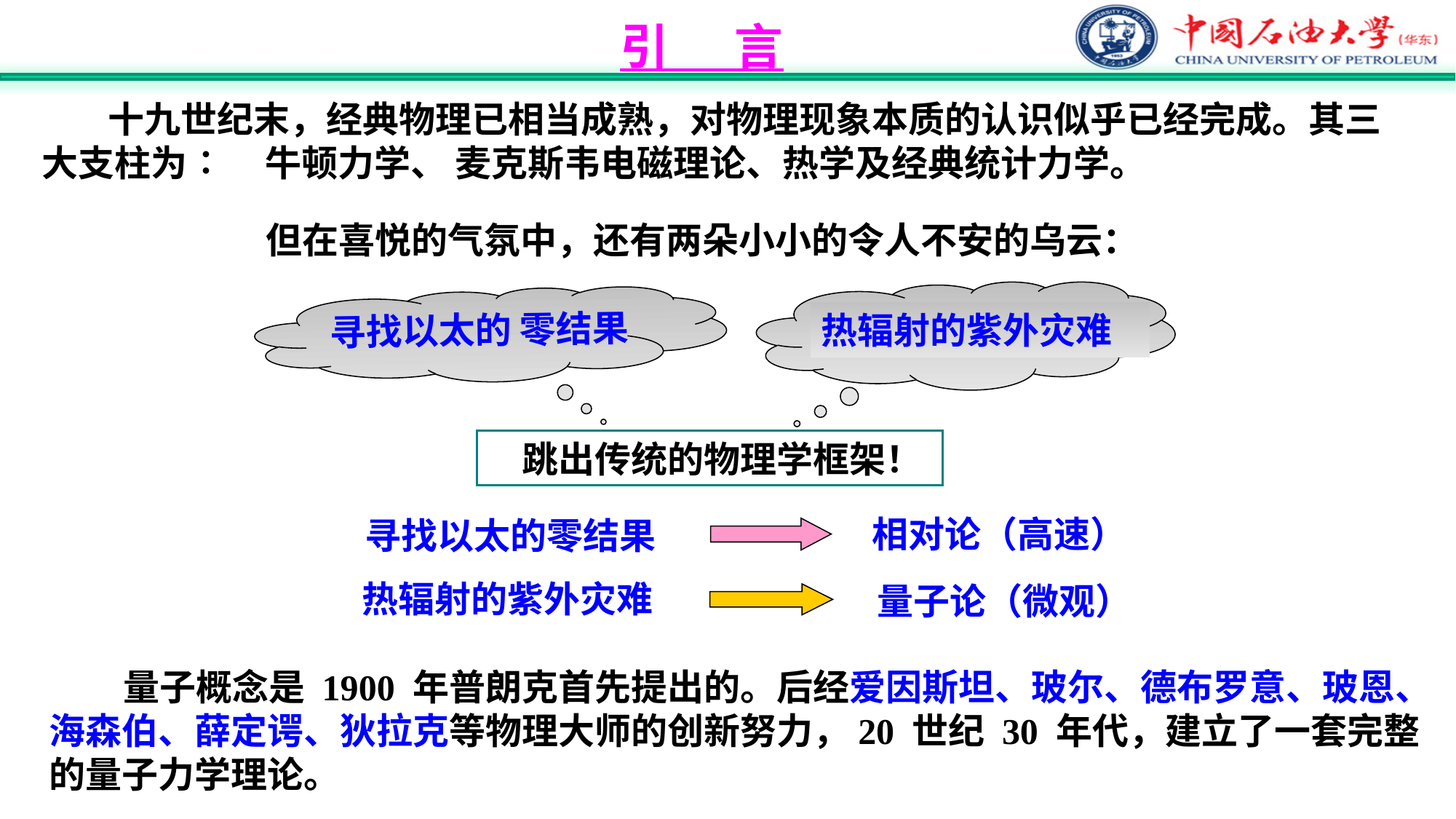

引      言
       十九世纪末，经典物理已相当成熟，对物理现象本质的认识似乎已经完成。其三大支柱为∶     牛顿力学、 麦克斯韦电磁理论、热学及经典统计力学。
但在喜悦的气氛中，还有两朵小小的令人不安的乌云：

热辐射的紫外灾难

寻找以太的 零结果
  跳出传统的物理学框架！
相对论（高速）
寻找以太的零结果

热辐射的紫外灾难
量子论（微观）

        量子概念是 1900 年普朗克首先提出的。后经爱因斯坦、玻尔、德布罗意、玻恩、海森伯、薛定谔、狄拉克等物理大师的创新努力，20 世纪 30 年代，建立了一套完整的量子力学理论。